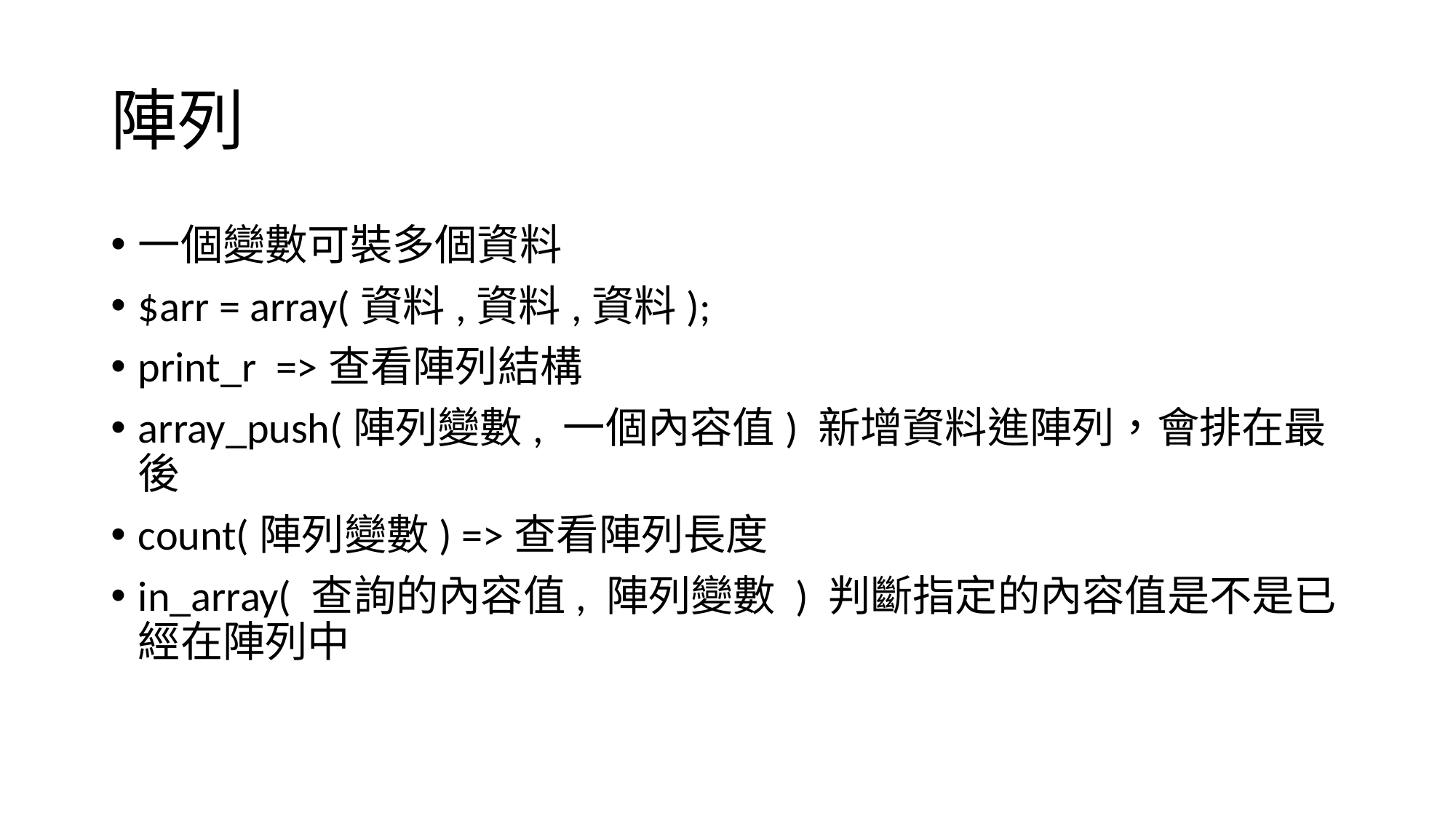

# 陣列
一個變數可裝多個資料
$arr = array(資料,資料,資料);
print_r  =>查看陣列結構
array_push(陣列變數, 一個內容值) 新增資料進陣列，會排在最後
count(陣列變數) =>查看陣列長度
in_array( 查詢的內容值, 陣列變數 ) 判斷指定的內容值是不是已經在陣列中